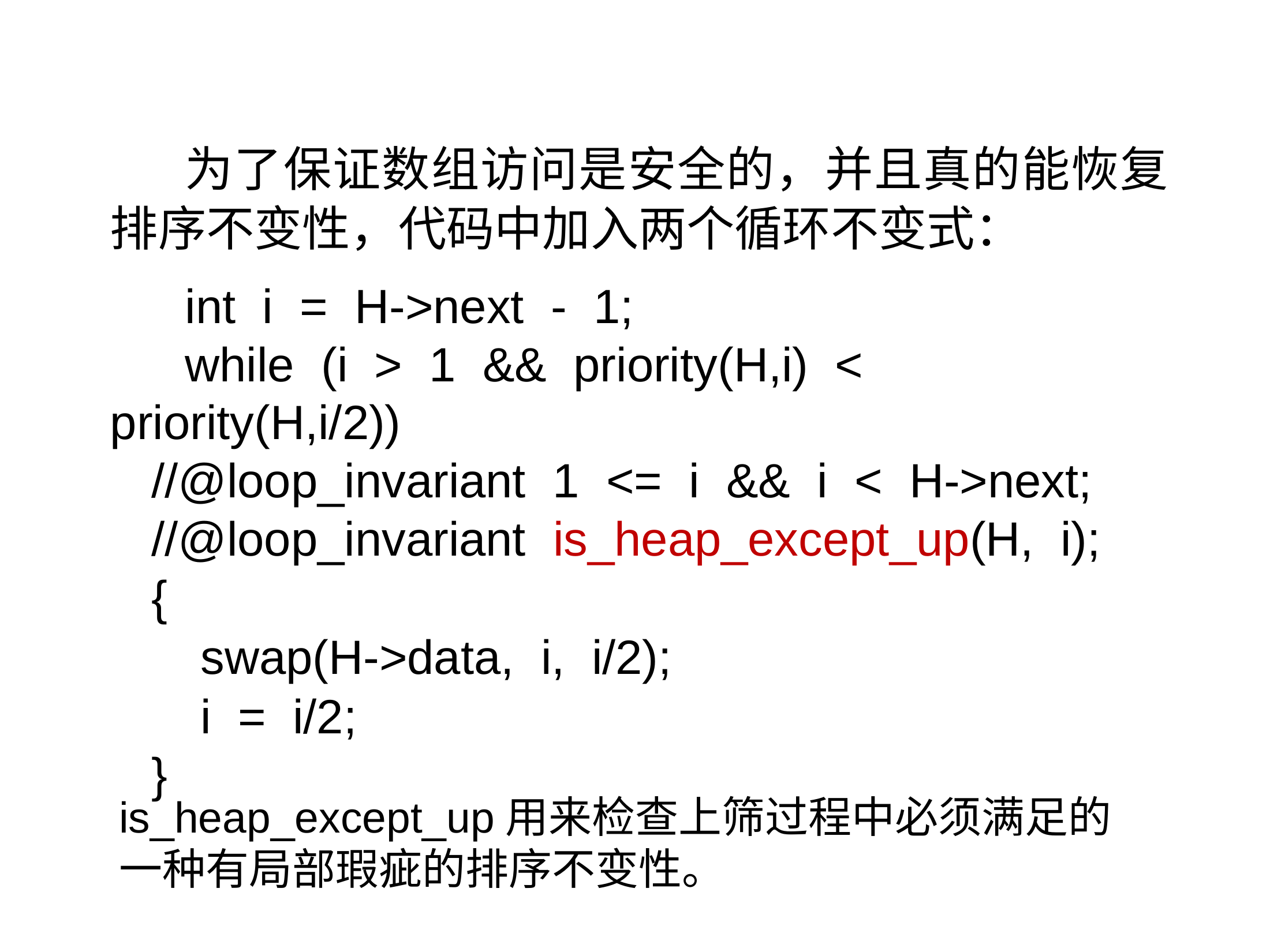

为了保证数组访问是安全的，并且真的能恢复排序不变性，代码中加入两个循环不变式：
int  i  =  H->next  -  1;
while  (i  >  1  &&  priority(H,i)  <  priority(H,i/2))
//@loop_invariant  1  <=  i  &&  i  <  H->next;
//@loop_invariant  is_heap_except_up(H,  i);
{
swap(H->data,  i,  i/2);
i  =  i/2;
}
is_heap_except_up用来检查上筛过程中必须满足的一种有局部瑕疵的排序不变性。